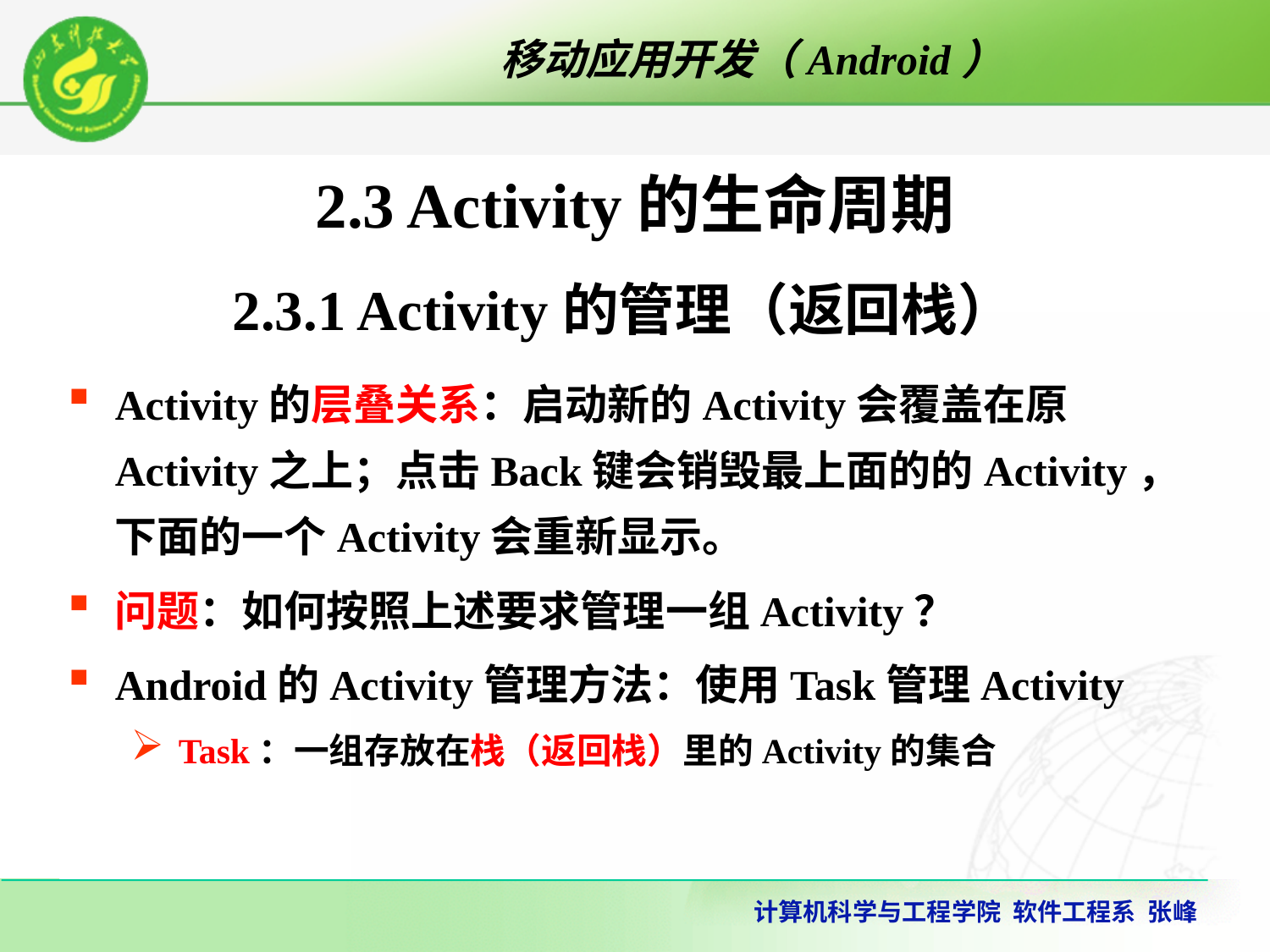

# 2.3 Activity的生命周期
2.3.1 Activity的管理（返回栈）
Activity的层叠关系：启动新的Activity会覆盖在原Activity之上；点击Back键会销毁最上面的的Activity，下面的一个Activity会重新显示。
问题：如何按照上述要求管理一组Activity？
Android的Activity管理方法：使用Task管理Activity
Task：一组存放在栈（返回栈）里的Activity的集合